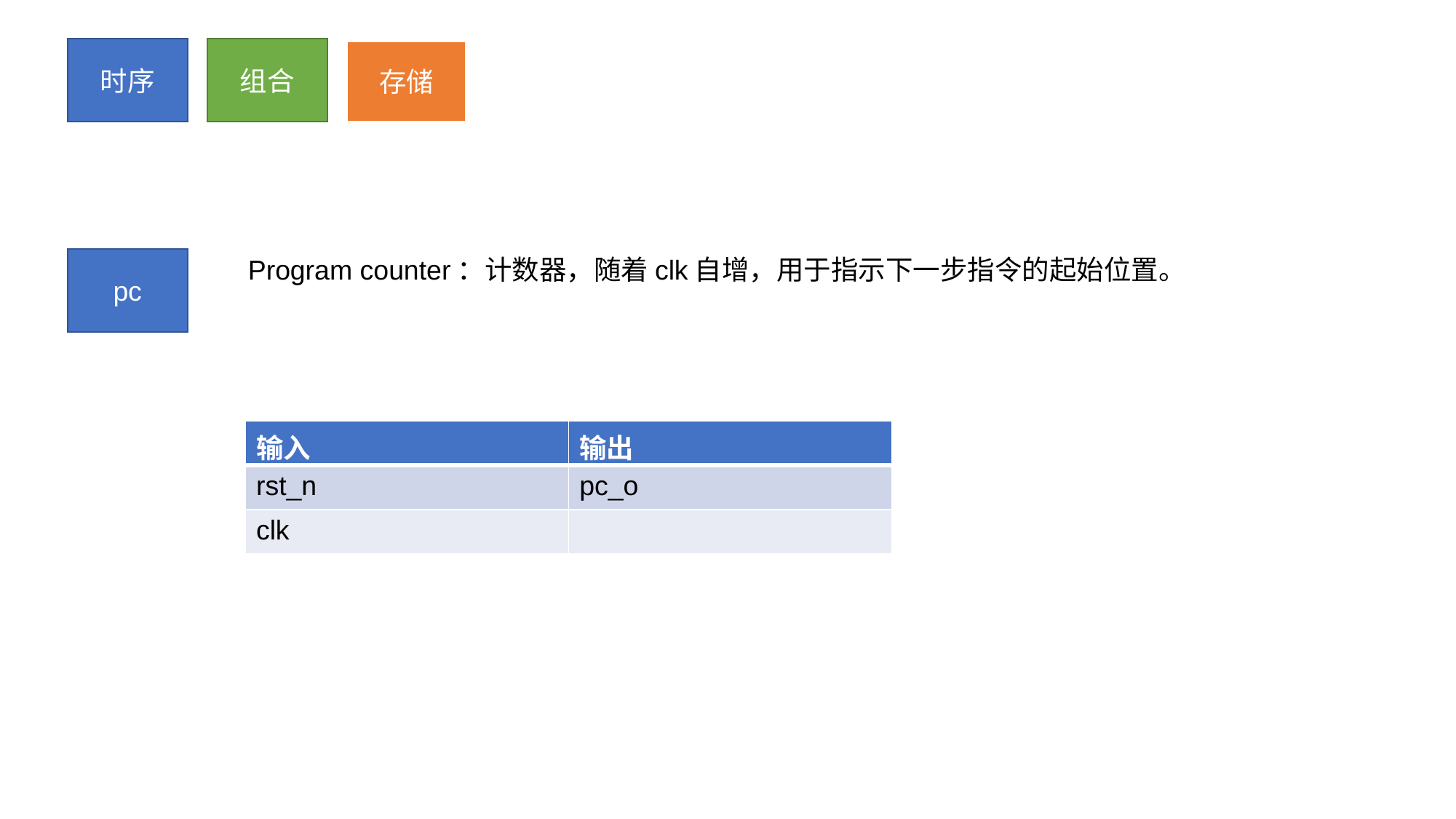

时序
组合
存储
Program counter：计数器，随着clk自增，用于指示下一步指令的起始位置。
pc
| 输入 | 输出 |
| --- | --- |
| rst\_n | pc\_o |
| clk |  |